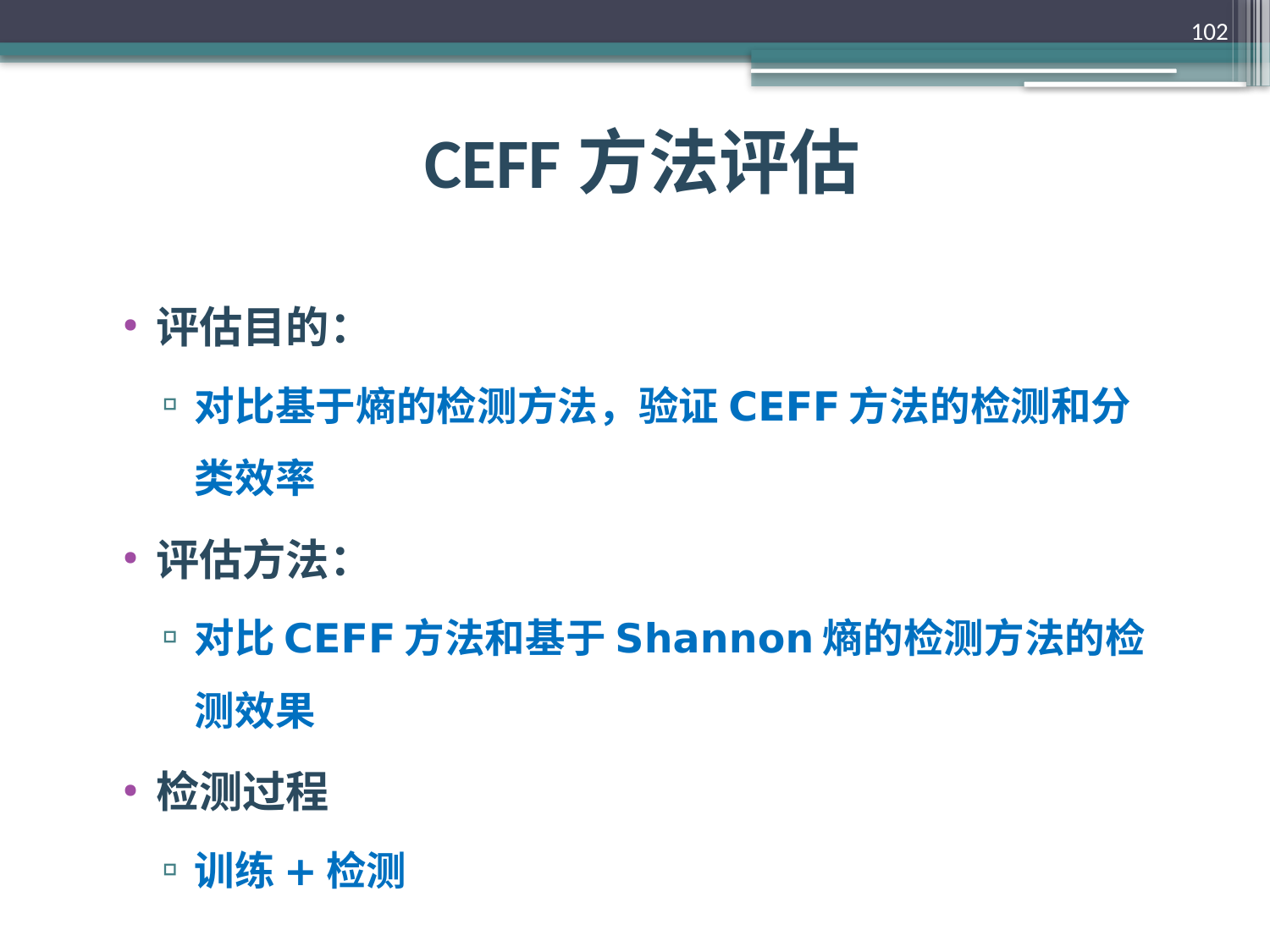

102
# CEFF方法评估
评估目的：
对比基于熵的检测方法，验证CEFF方法的检测和分类效率
评估方法：
对比CEFF方法和基于Shannon熵的检测方法的检测效果
检测过程
训练+检测